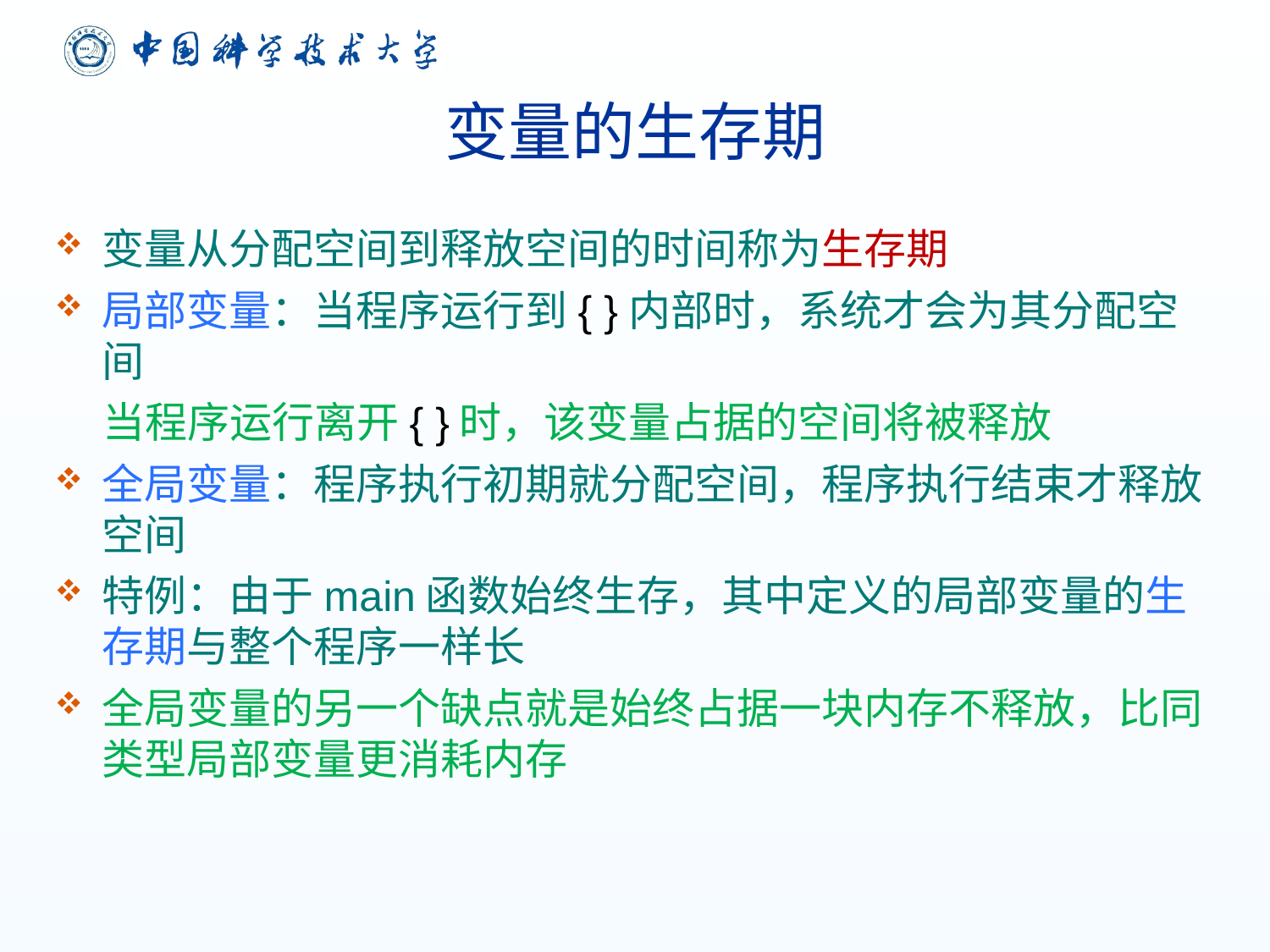

# 变量的生存期
变量从分配空间到释放空间的时间称为生存期
局部变量：当程序运行到{ }内部时，系统才会为其分配空间
    当程序运行离开{ }时，该变量占据的空间将被释放
全局变量：程序执行初期就分配空间，程序执行结束才释放空间
特例：由于main函数始终生存，其中定义的局部变量的生存期与整个程序一样长
全局变量的另一个缺点就是始终占据一块内存不释放，比同类型局部变量更消耗内存